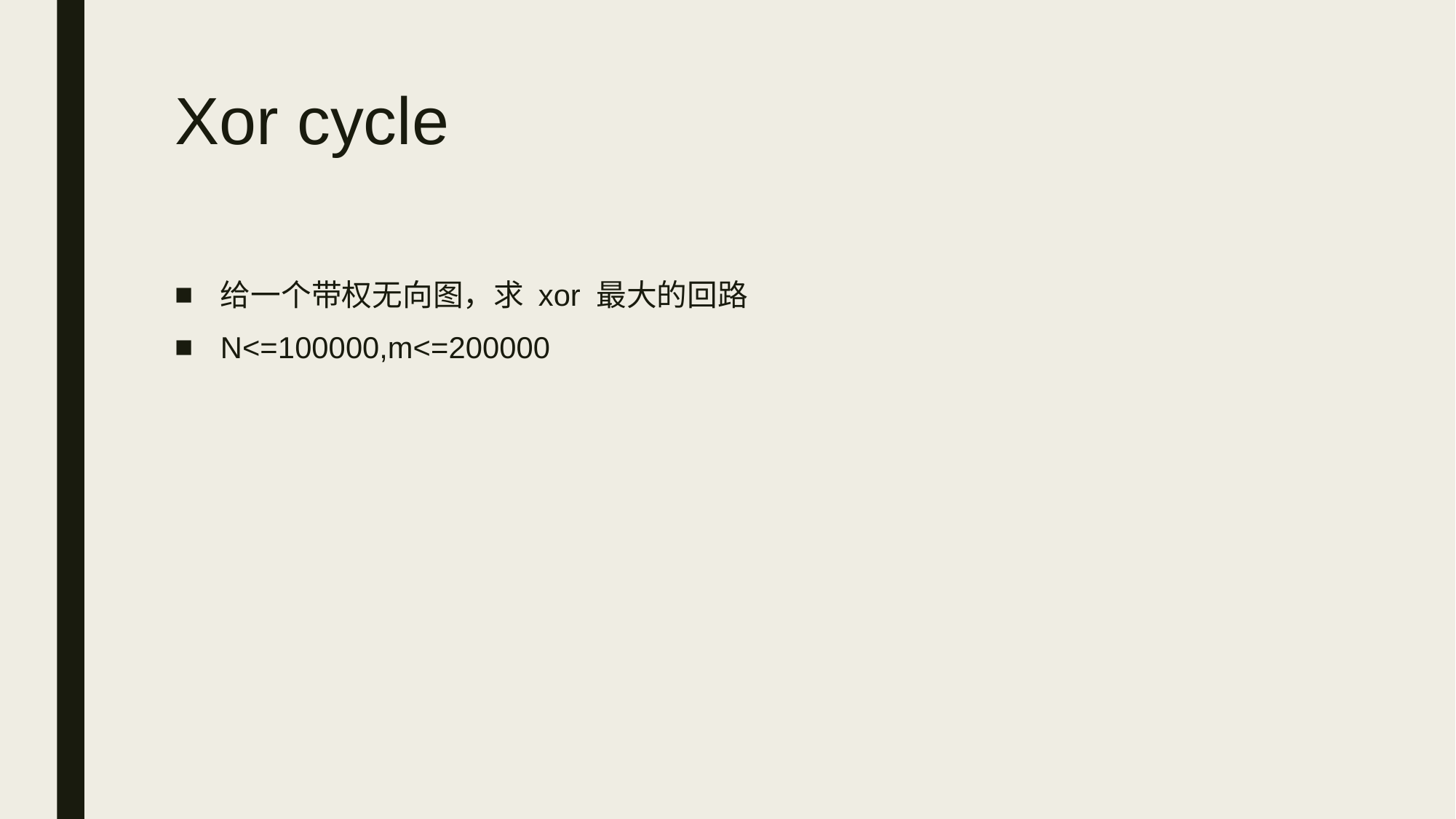

# Xor cycle
给一个带权无向图，求 xor 最大的回路
N<=100000,m<=200000